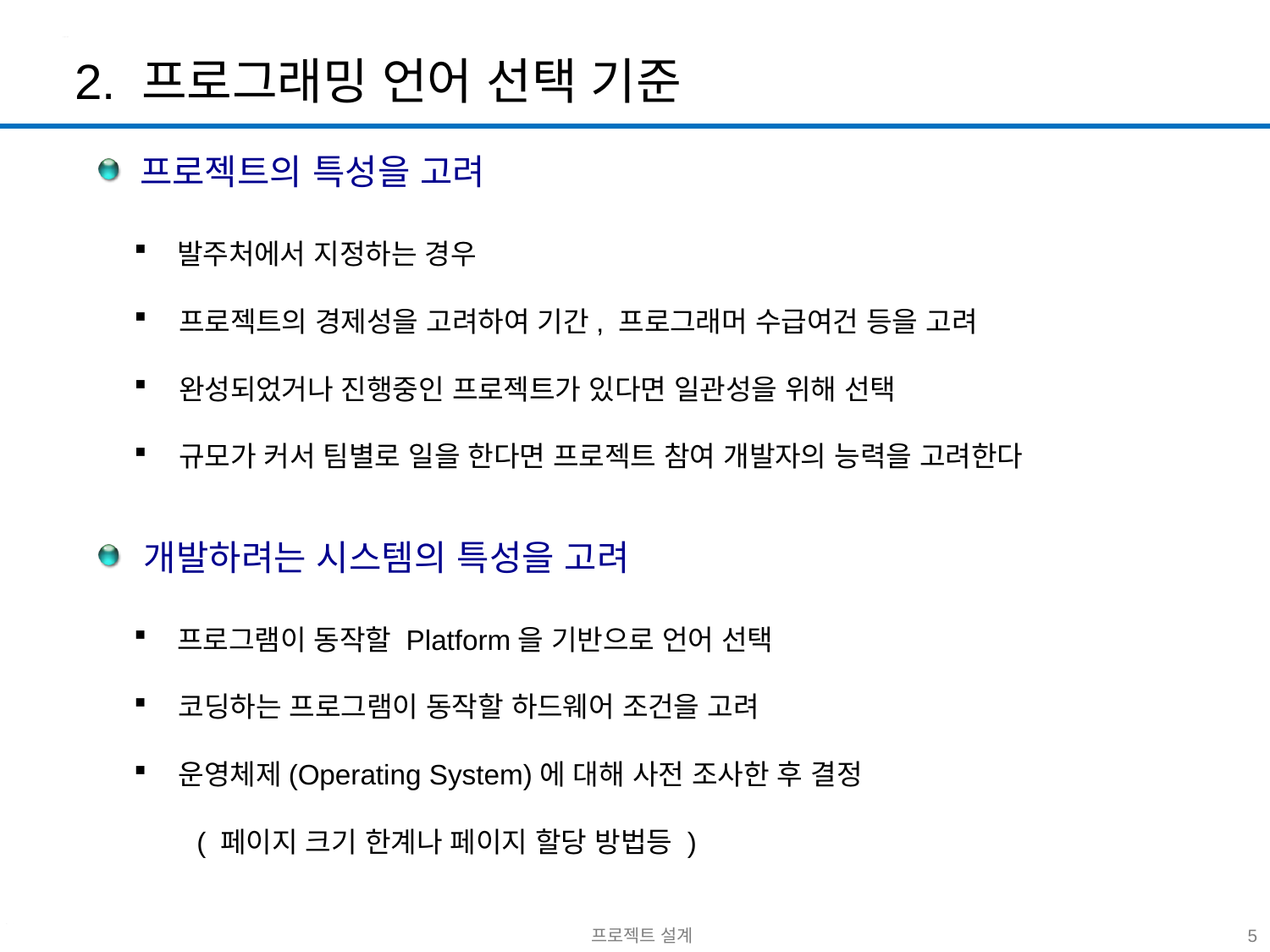

2. 프로그래밍 언어 선택 기준
 프로젝트의 특성을 고려
 발주처에서 지정하는 경우
 프로젝트의 경제성을 고려하여 기간, 프로그래머 수급여건 등을 고려
 완성되었거나 진행중인 프로젝트가 있다면 일관성을 위해 선택
 규모가 커서 팀별로 일을 한다면 프로젝트 참여 개발자의 능력을 고려한다
 개발하려는 시스템의 특성을 고려
 프로그램이 동작할 Platform을 기반으로 언어 선택
 코딩하는 프로그램이 동작할 하드웨어 조건을 고려
 운영체제(Operating System)에 대해 사전 조사한 후 결정
        ( 페이지 크기 한계나 페이지 할당 방법등 )